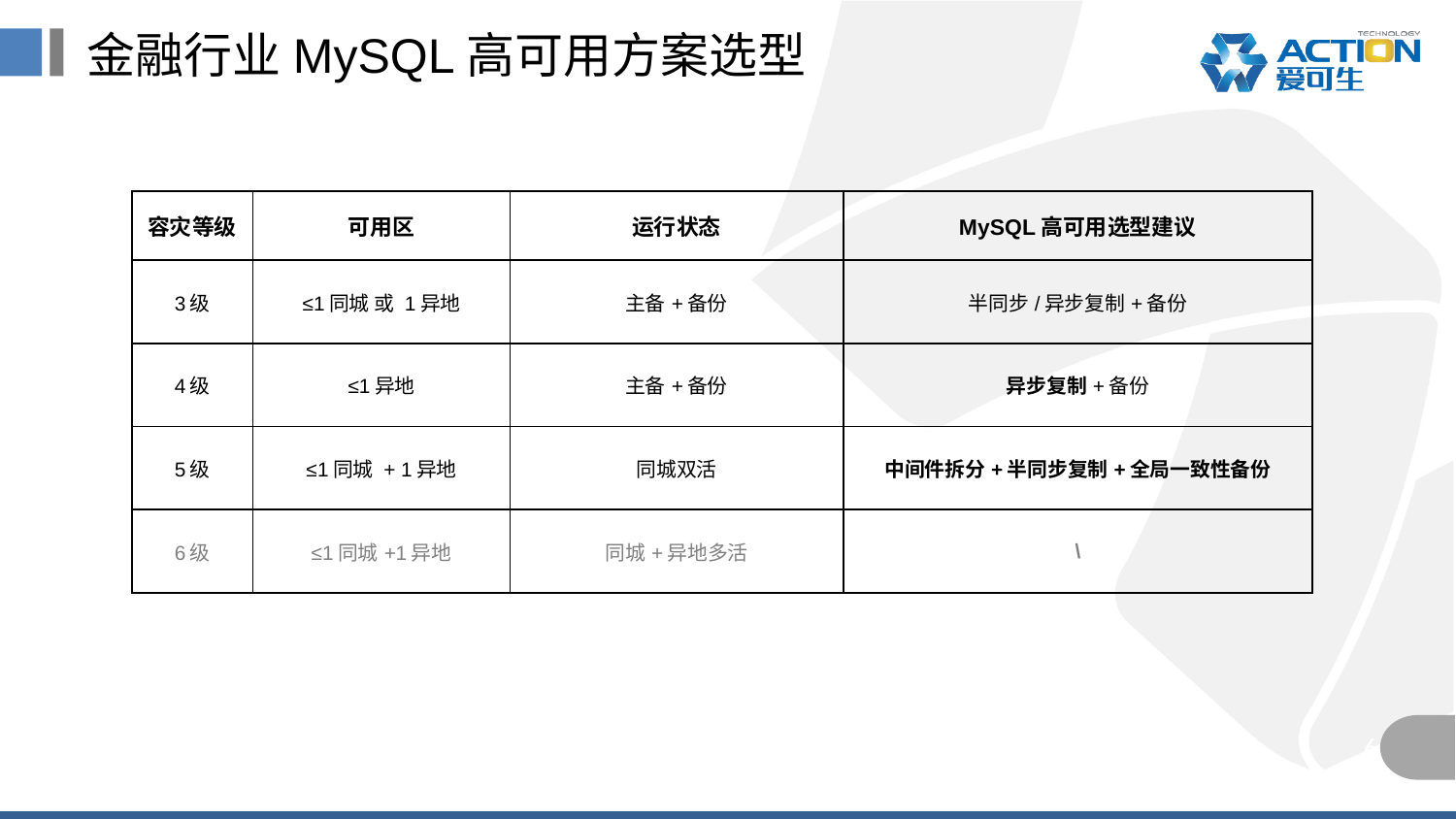

金融行业MySQL高可用方案选型
| 容灾等级 | 可用区 | 运行状态 | MySQL高可用选型建议 |
| --- | --- | --- | --- |
| 3级 | ≤1同城 或 1异地 | 主备+备份 | 半同步/异步复制+备份 |
| 4级 | ≤1异地 | 主备+备份 | 异步复制+备份 |
| 5级 | ≤1同城 + 1异地 | 同城双活 | 中间件拆分+半同步复制+全局一致性备份 |
| 6级 | ≤1同城+1异地 | 同城+异地多活 | \ |
6